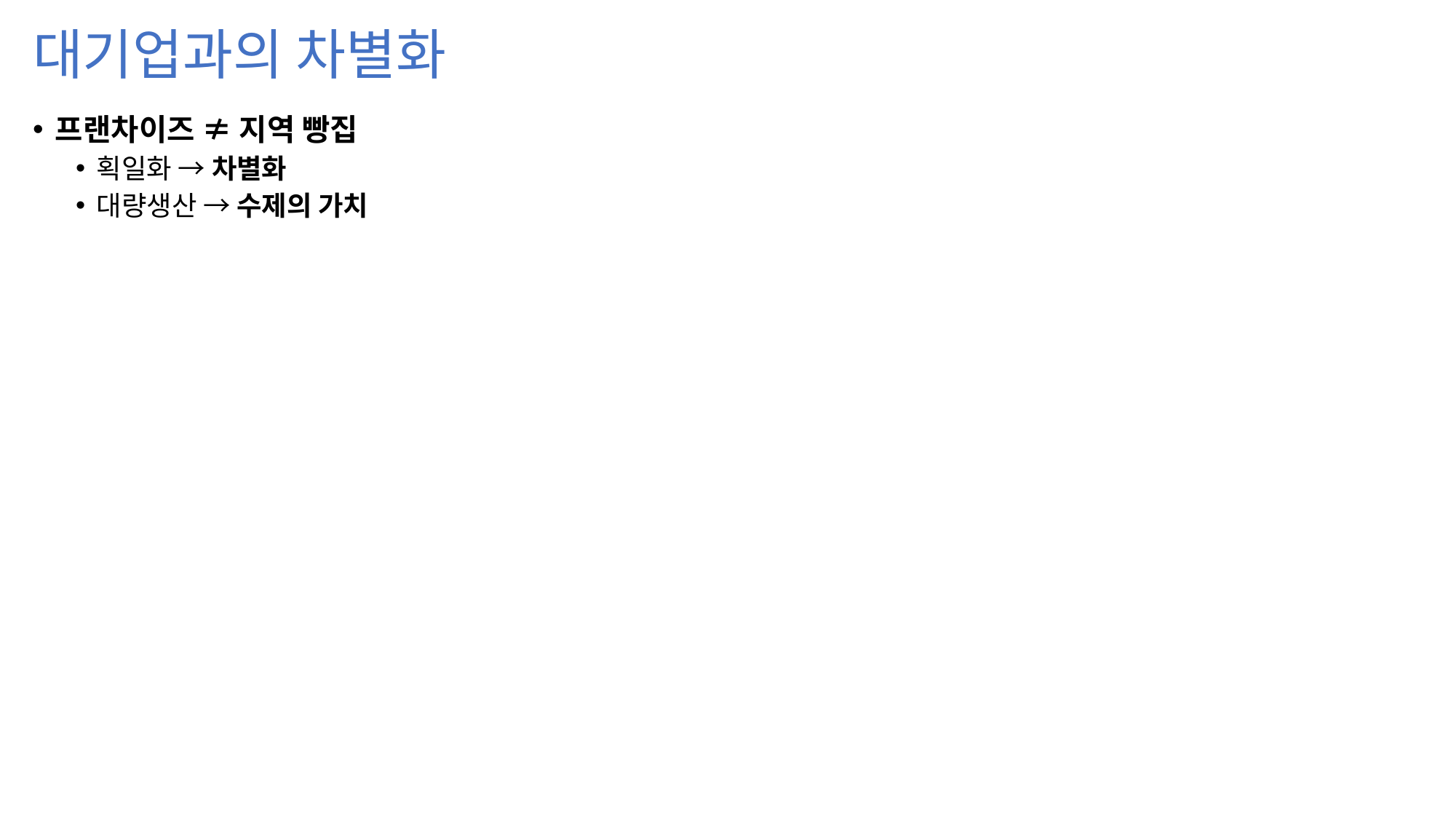

# 대기업과의 차별화
프랜차이즈 ≠ 지역 빵집
획일화 → 차별화
대량생산 → 수제의 가치